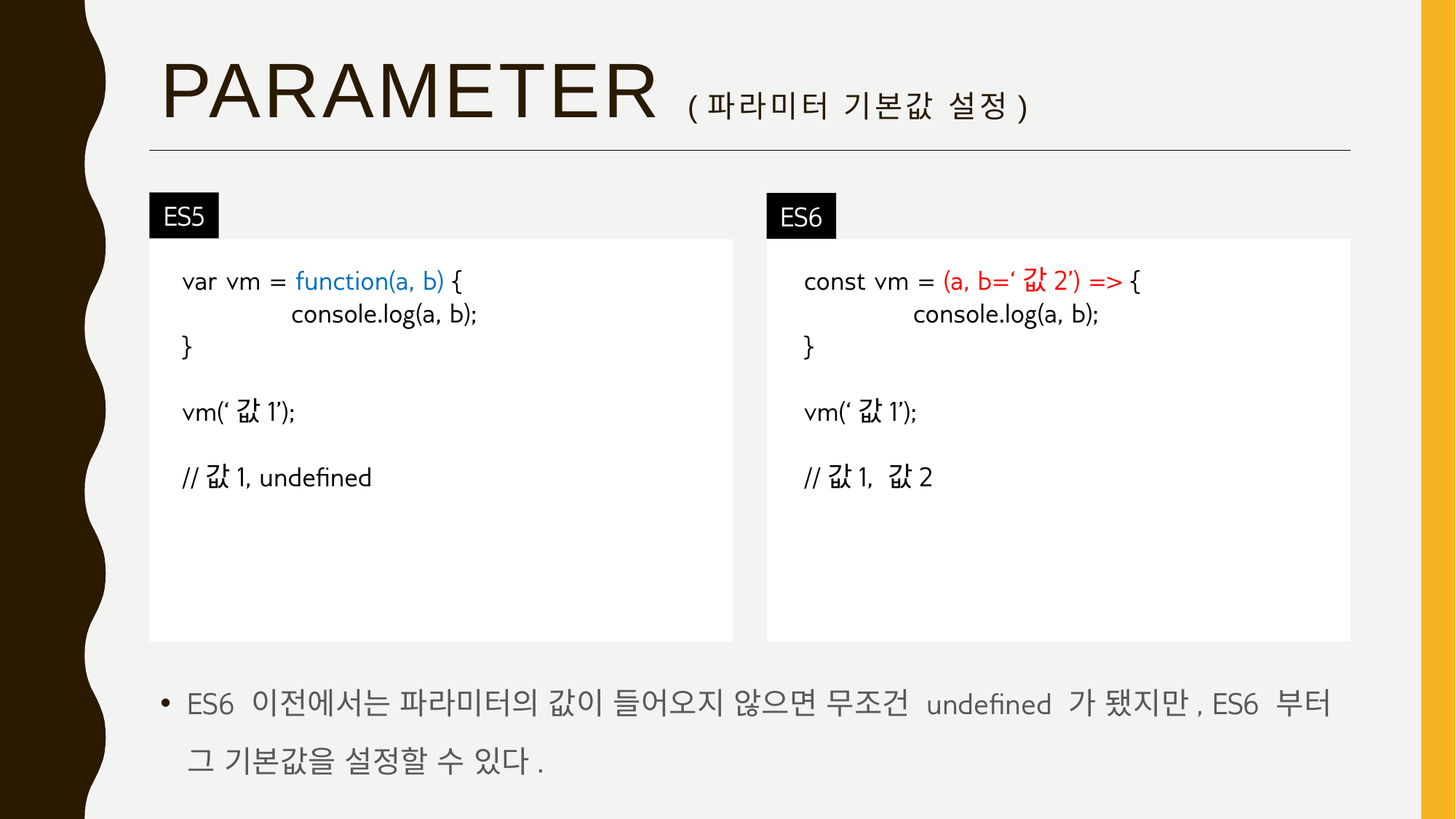

# Parameter (파라미터 기본값 설정)

ES5
ES6

var vm = function(a, b) {
	console.log(a, b);
}

vm(‘값1’);

//값1, undefined
const vm = (a, b=‘값2’) => {
	console.log(a, b);
}

vm(‘값1’);

//값1, 값2
ES6 이전에서는 파라미터의 값이 들어오지 않으면 무조건 undefined 가 됐지만, ES6 부터 그 기본값을 설정할 수 있다.